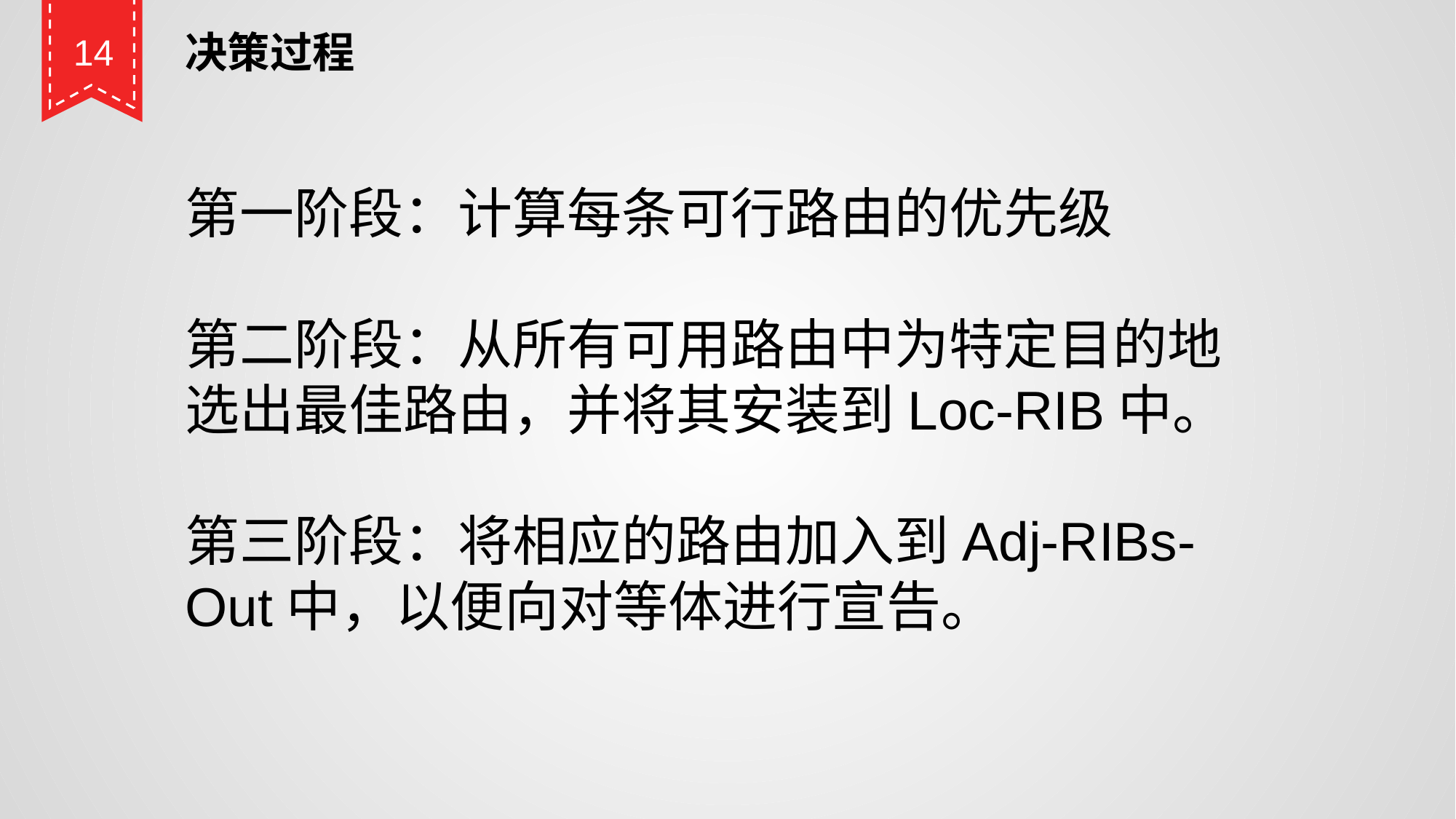

决策过程
14
第一阶段：计算每条可行路由的优先级

第二阶段：从所有可用路由中为特定目的地选出最佳路由，并将其安装到Loc-RIB中。

第三阶段：将相应的路由加入到Adj-RIBs-Out中，以便向对等体进行宣告。